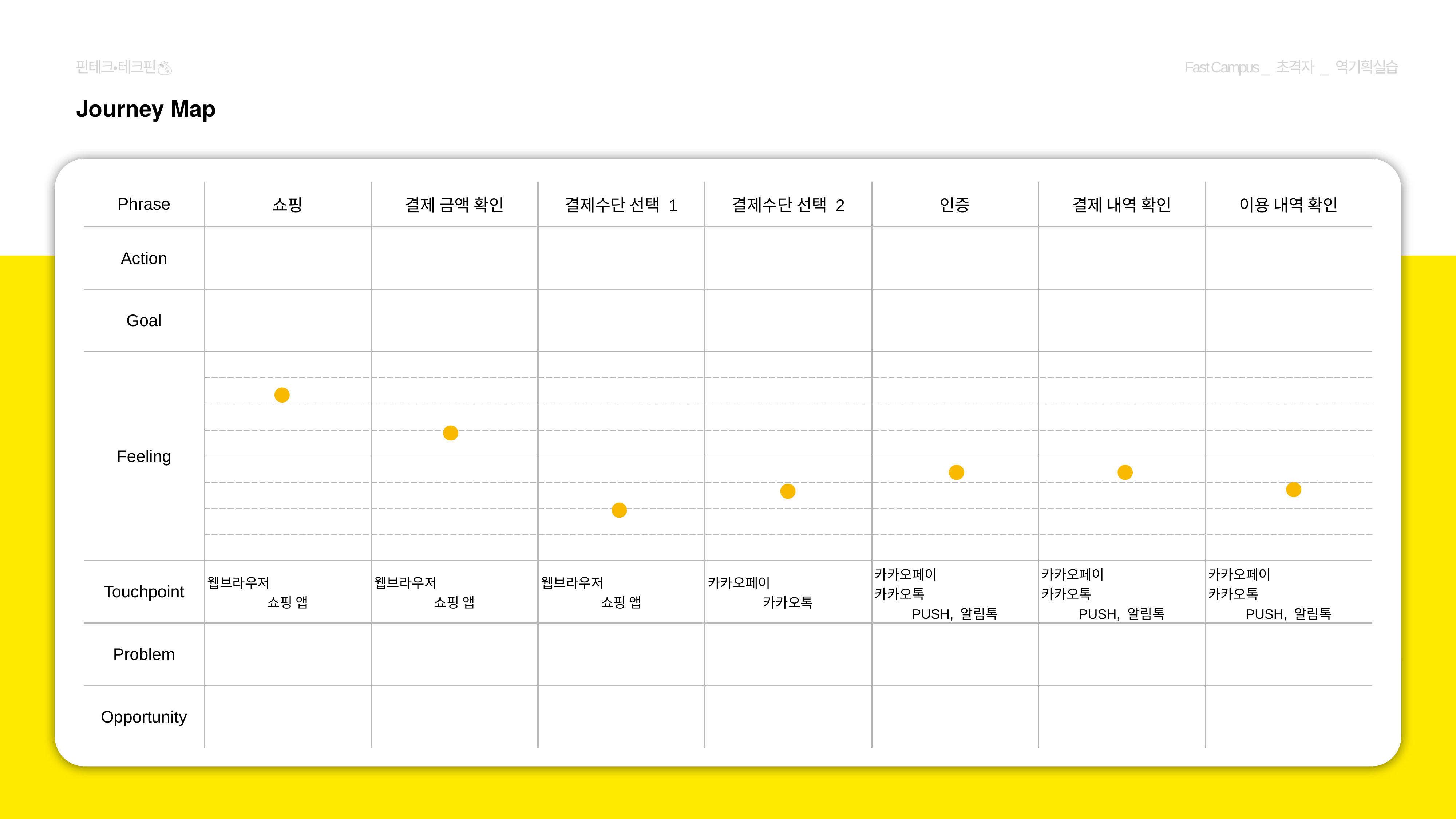

핀테크∙ 테크핀 💰
Fast Campus _ 초격자 _ 역기획실습
Journey Map

| Phrase | 쇼핑 | 결제 금액 확인 | 결제수단 선택 1 | 결제수단 선택 2 | 인증 | 결제 내역 확인 | 이용 내역 확인 |
| --- | --- | --- | --- | --- | --- | --- | --- |
| Action |  |  |  |  |  |  |  |
| Goal |  |  |  |  |  |  |  |
| Feeling |  |  |  |  |  |  |  |
|  |  |  |  |  |  |  |  |
|  |  |  |  |  |  |  |  |
|  |  |  |  |  |  |  |  |
|  |  |  |  |  |  |  |  |
|  |  |  |  |  |  |  |  |
|  |  |  |  |  |  |  |  |
|  |  |  |  |  |  |  |  |
| Touchpoint | 웹브라우저 쇼핑 앱 | 웹브라우저 쇼핑 앱 | 웹브라우저 쇼핑 앱 | 카카오페이 카카오톡 | 카카오페이 카카오톡 PUSH, 알림톡 | 카카오페이 카카오톡 PUSH, 알림톡 | 카카오페이 카카오톡 PUSH, 알림톡 |
| Problem |  |  |  |  |  |  |  |
| Opportunity |  |  |  |  |  |  |  |